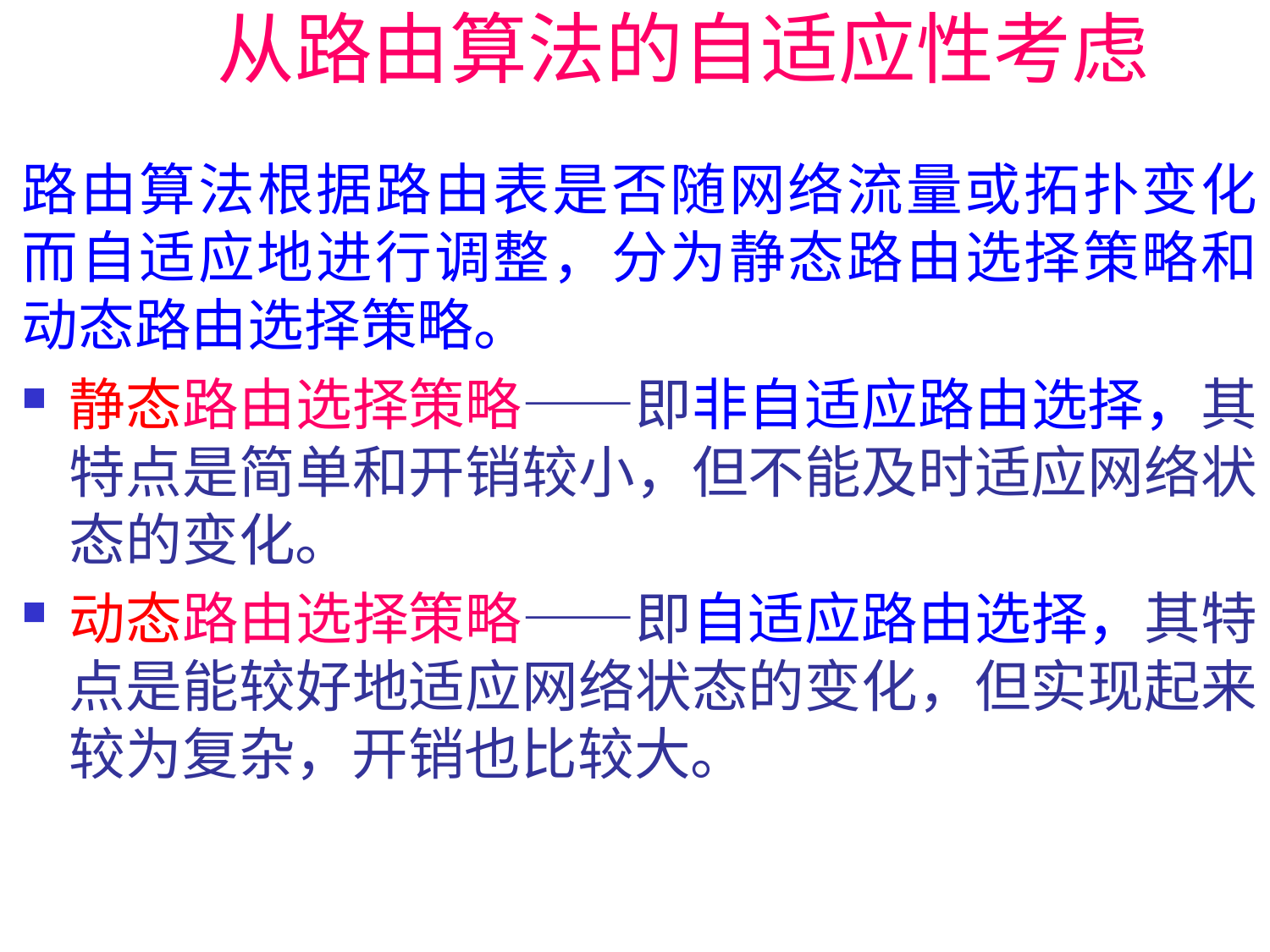

# 从路由算法的自适应性考虑
路由算法根据路由表是否随网络流量或拓扑变化而自适应地进行调整，分为静态路由选择策略和动态路由选择策略。
静态路由选择策略——即非自适应路由选择，其特点是简单和开销较小，但不能及时适应网络状态的变化。
动态路由选择策略——即自适应路由选择，其特点是能较好地适应网络状态的变化，但实现起来较为复杂，开销也比较大。